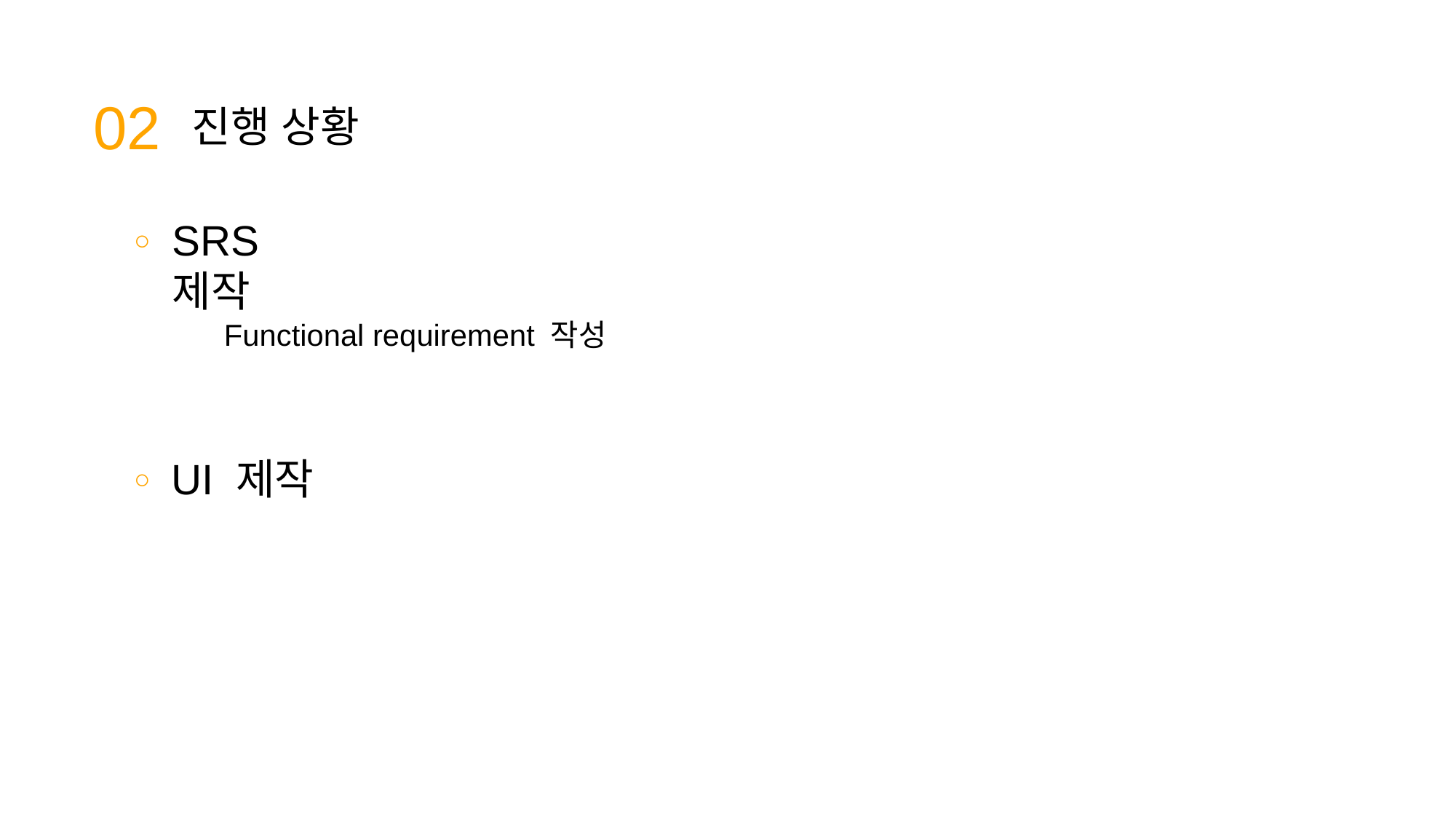

02
진행 상황
SRS 제작
○
Functional requirement 작성
UI 제작
○